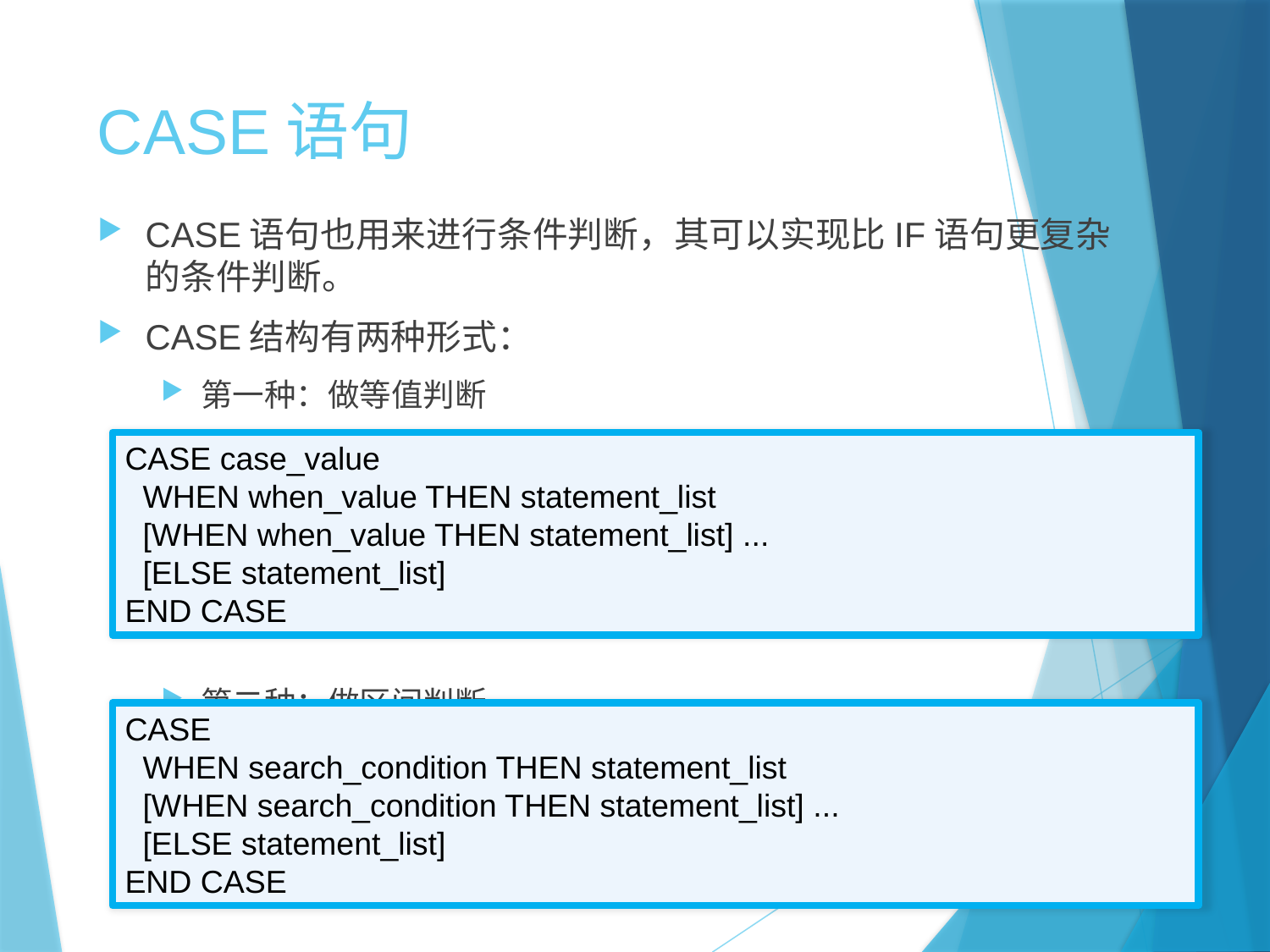

# CASE语句
CASE语句也用来进行条件判断，其可以实现比IF语句更复杂的条件判断。
CASE结构有两种形式：
第一种：做等值判断

第二种：做区间判断
CASE case_value
  WHEN when_value THEN statement_list
  [WHEN when_value THEN statement_list] ...
  [ELSE statement_list]
END CASE
CASE
  WHEN search_condition THEN statement_list
  [WHEN search_condition THEN statement_list] ...
  [ELSE statement_list]
END CASE